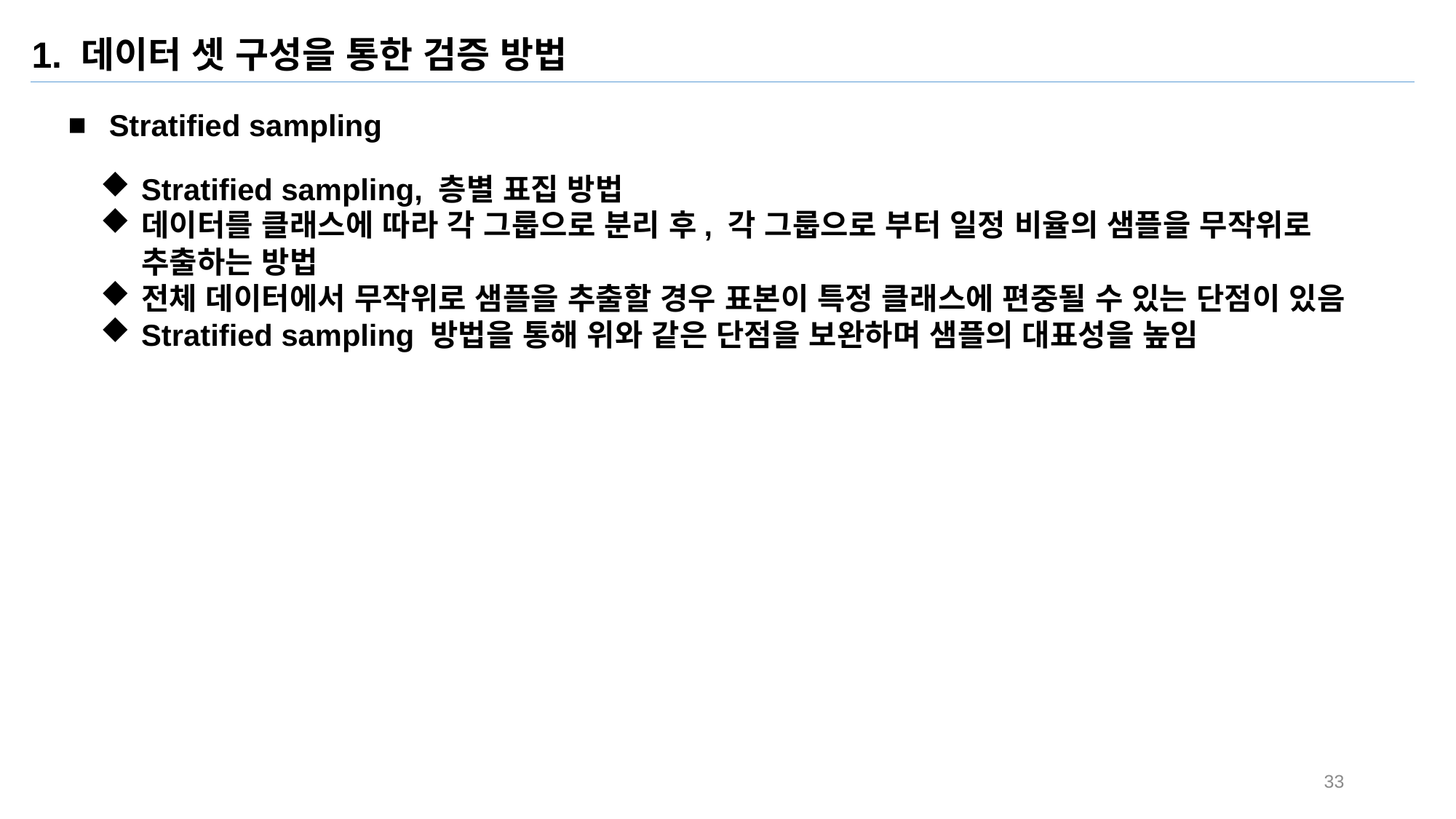

1. 데이터 셋 구성을 통한 검증 방법
Stratified sampling
Stratified sampling, 층별 표집 방법
데이터를 클래스에 따라 각 그룹으로 분리 후, 각 그룹으로 부터 일정 비율의 샘플을 무작위로 추출하는 방법
전체 데이터에서 무작위로 샘플을 추출할 경우 표본이 특정 클래스에 편중될 수 있는 단점이 있음
Stratified sampling 방법을 통해 위와 같은 단점을 보완하며 샘플의 대표성을 높임
33